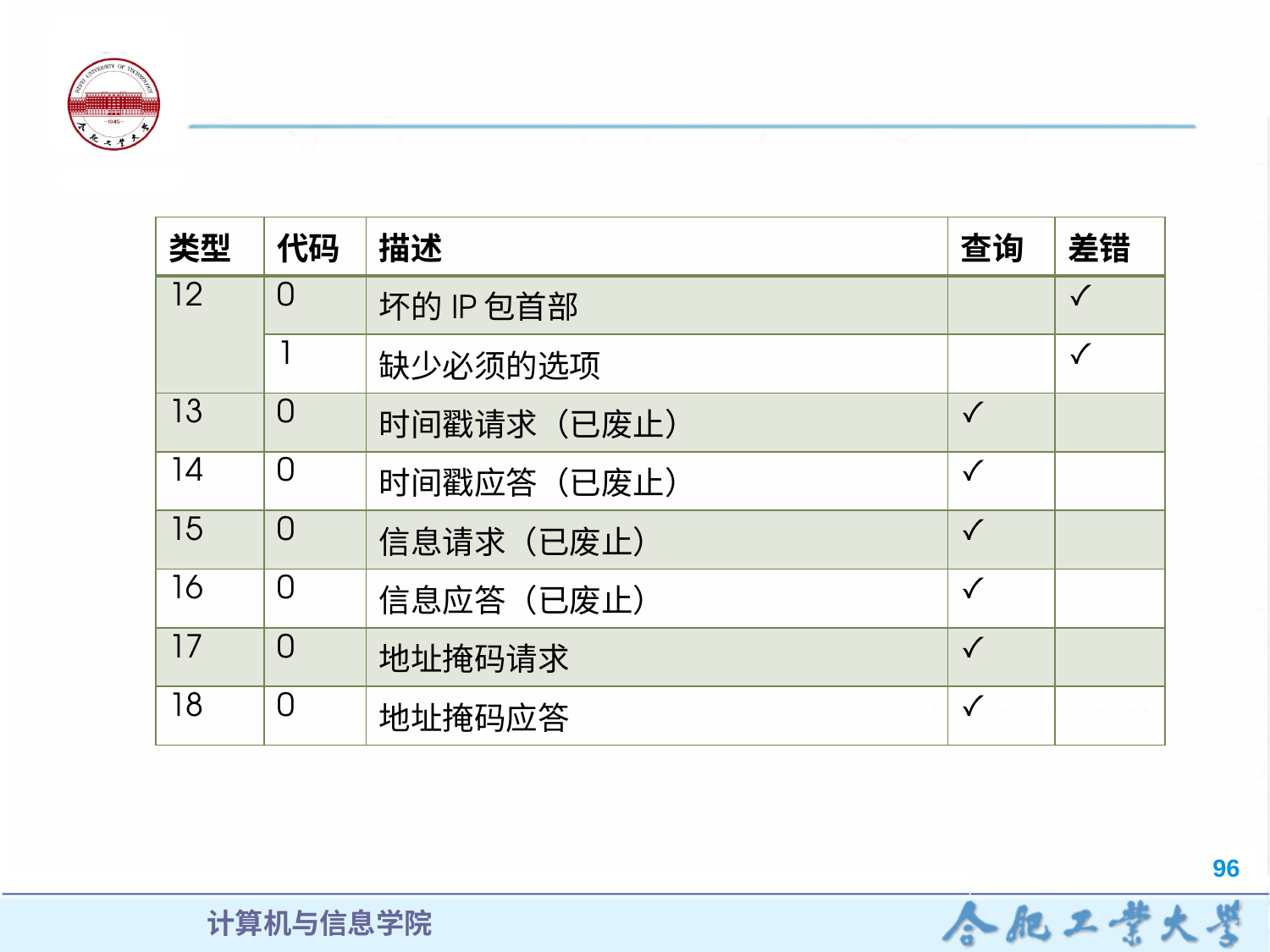

| 类型 | 代码 | 描述 | 查询 | 差错 |
| --- | --- | --- | --- | --- |
| 12 | 0 | 坏的IP包首部 |  | ✓ |
|  | 1 | 缺少必须的选项 |  | ✓ |
| 13 | 0 | 时间戳请求（已废止） | ✓ |  |
| 14 | 0 | 时间戳应答（已废止） | ✓ |  |
| 15 | 0 | 信息请求（已废止） | ✓ |  |
| 16 | 0 | 信息应答（已废止） | ✓ |  |
| 17 | 0 | 地址掩码请求 | ✓ |  |
| 18 | 0 | 地址掩码应答 | ✓ |  |